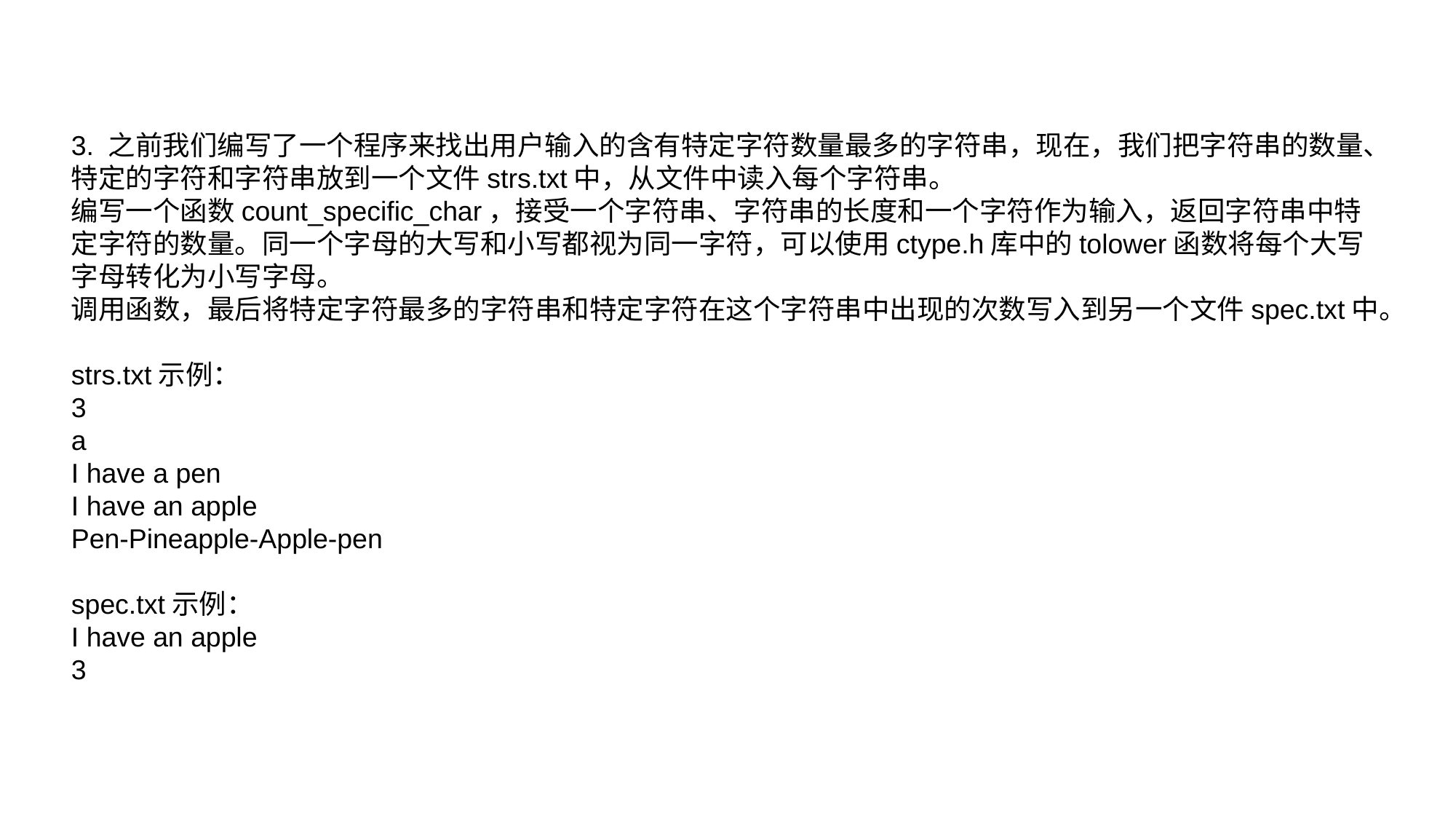

3. 之前我们编写了一个程序来找出用户输入的含有特定字符数量最多的字符串，现在，我们把字符串的数量、特定的字符和字符串放到一个文件strs.txt中，从文件中读入每个字符串。
编写一个函数count_specific_char，接受一个字符串、字符串的长度和一个字符作为输入，返回字符串中特定字符的数量。同一个字母的大写和小写都视为同一字符，可以使用ctype.h库中的tolower函数将每个大写字母转化为小写字母。
调用函数，最后将特定字符最多的字符串和特定字符在这个字符串中出现的次数写入到另一个文件spec.txt中。

strs.txt示例：
3
a
I have a pen
I have an apple
Pen-Pineapple-Apple-pen

spec.txt示例：
I have an apple
3